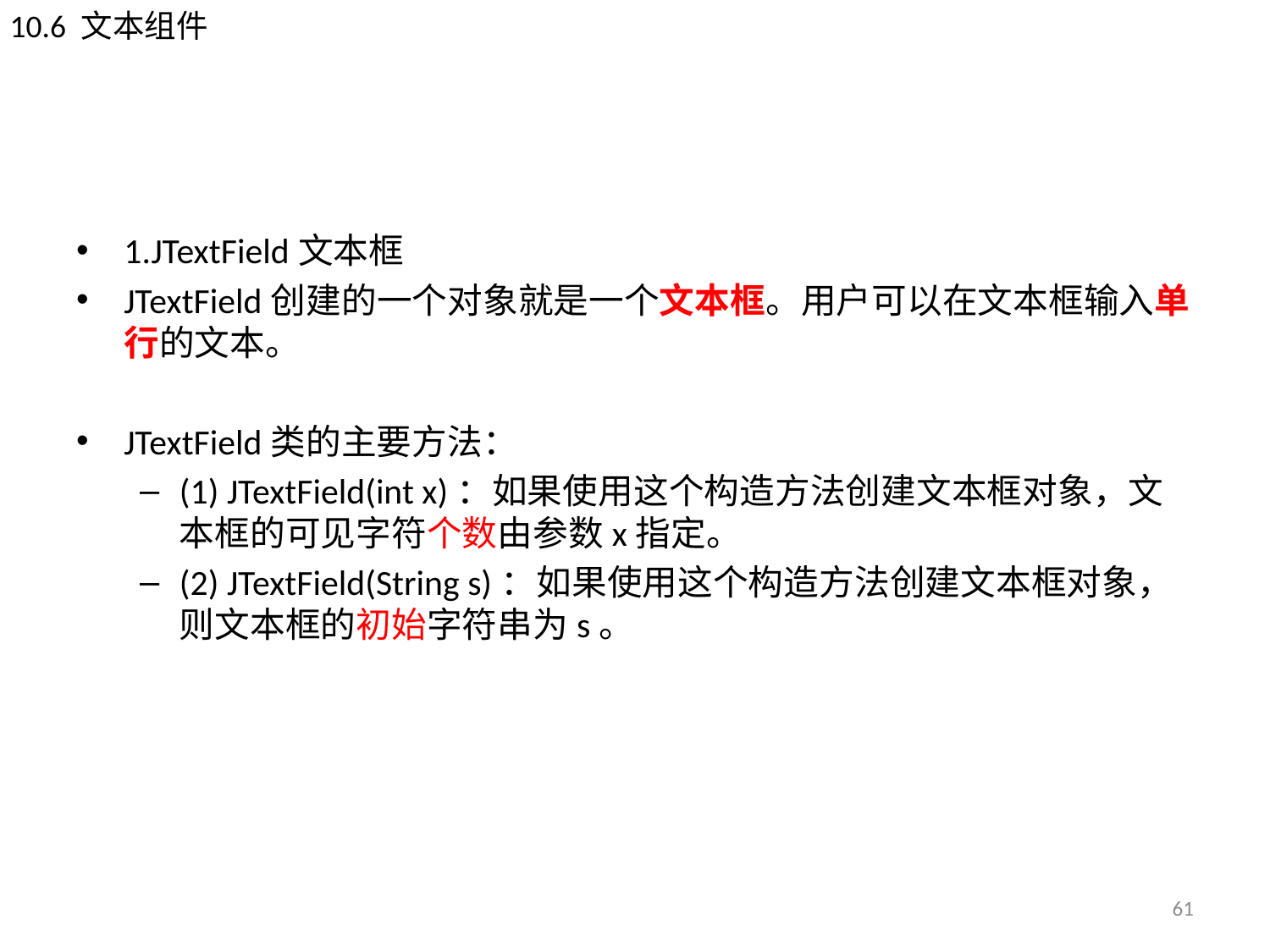

10.6 文本组件
#
1.JTextField文本框
JTextField创建的一个对象就是一个文本框。用户可以在文本框输入单行的文本。

JTextField类的主要方法：
(1) JTextField(int x)：如果使用这个构造方法创建文本框对象，文本框的可见字符个数由参数x指定。
(2) JTextField(String s)：如果使用这个构造方法创建文本框对象，则文本框的初始字符串为s。
61